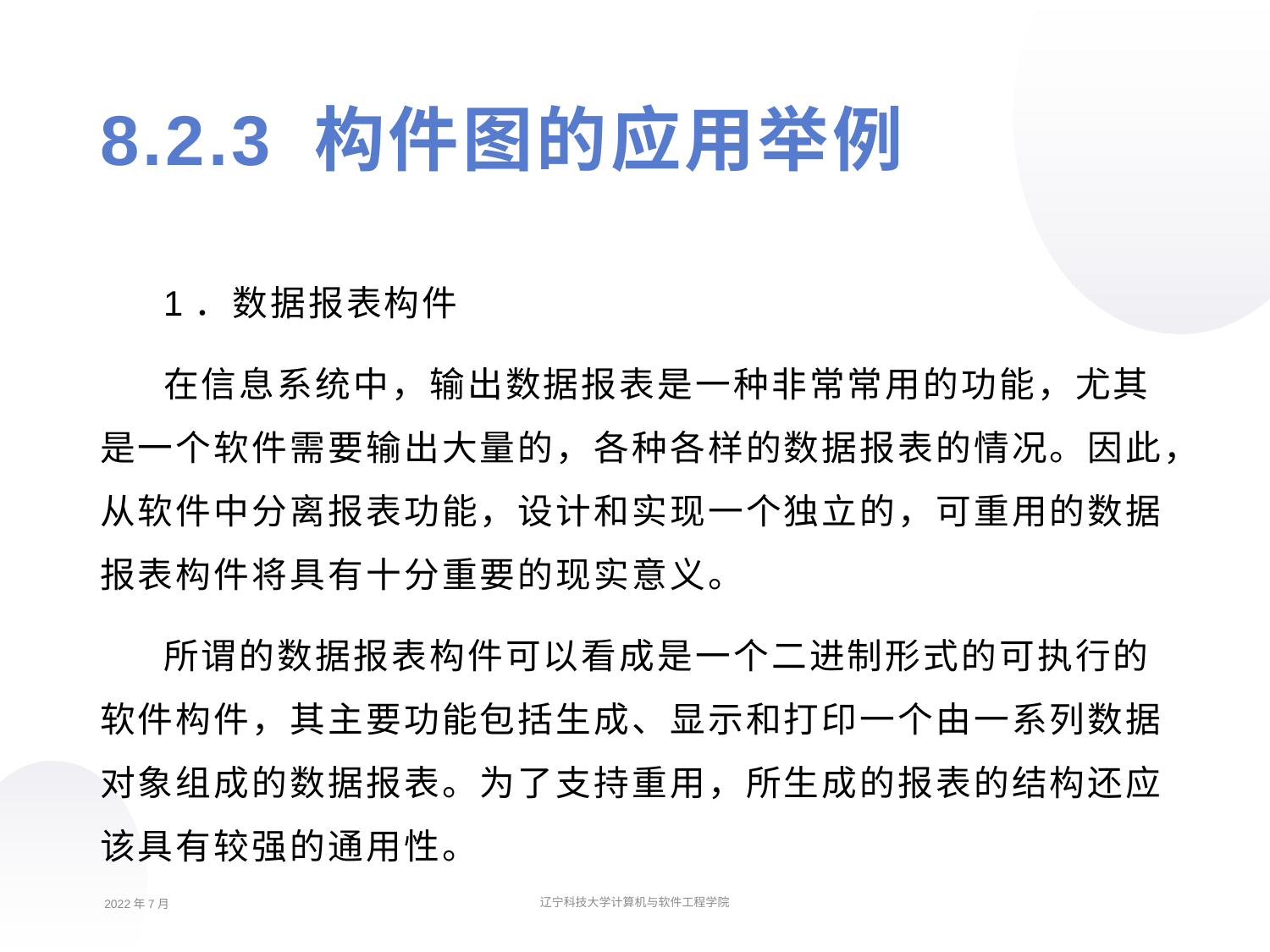

8.2.3 构件图的应用举例
1．数据报表构件
在信息系统中，输出数据报表是一种非常常用的功能，尤其是一个软件需要输出大量的，各种各样的数据报表的情况。因此，从软件中分离报表功能，设计和实现一个独立的，可重用的数据报表构件将具有十分重要的现实意义。
所谓的数据报表构件可以看成是一个二进制形式的可执行的软件构件，其主要功能包括生成、显示和打印一个由一系列数据对象组成的数据报表。为了支持重用，所生成的报表的结构还应该具有较强的通用性。

2022年7月
辽宁科技大学计算机与软件工程学院
50